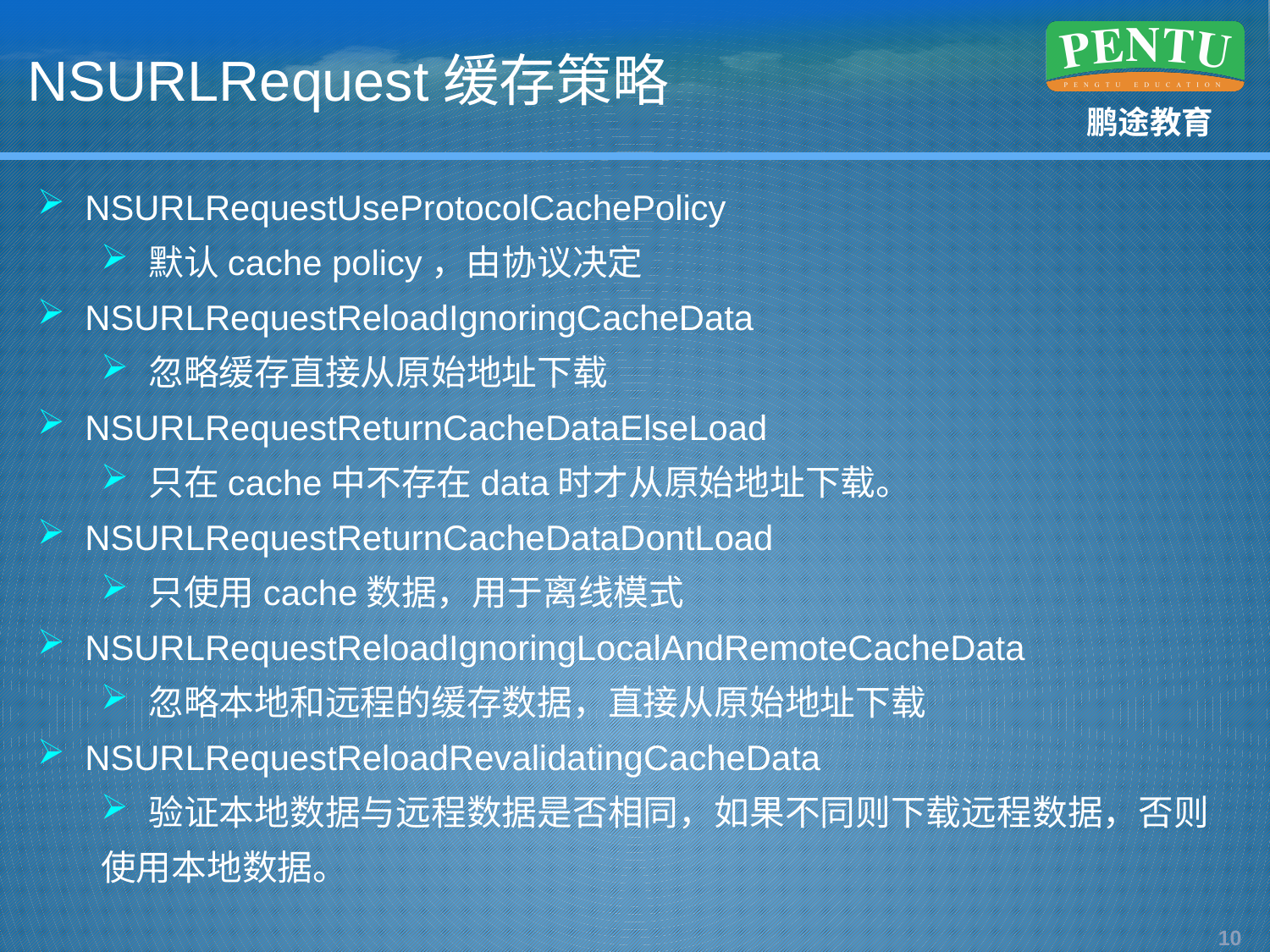

# NSURLRequest缓存策略
NSURLRequestUseProtocolCachePolicy
默认cache policy，由协议决定
NSURLRequestReloadIgnoringCacheData
忽略缓存直接从原始地址下载
NSURLRequestReturnCacheDataElseLoad
只在cache中不存在data时才从原始地址下载。
NSURLRequestReturnCacheDataDontLoad
只使用cache数据，用于离线模式
NSURLRequestReloadIgnoringLocalAndRemoteCacheData
忽略本地和远程的缓存数据，直接从原始地址下载
NSURLRequestReloadRevalidatingCacheData
验证本地数据与远程数据是否相同，如果不同则下载远程数据，否则
使用本地数据。
10